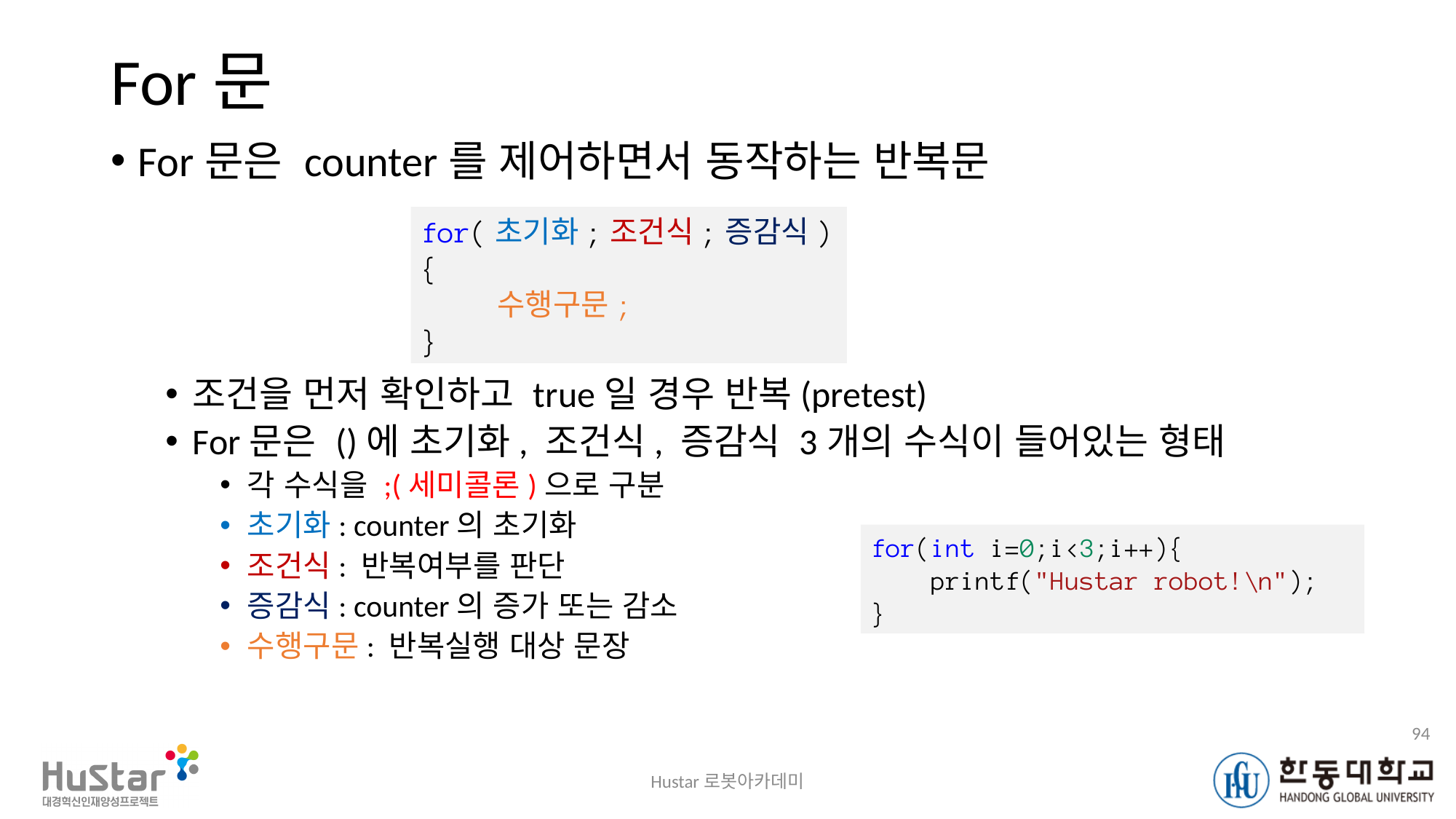

# For문
For문은 counter를 제어하면서 동작하는 반복문

조건을 먼저 확인하고 true일 경우 반복(pretest)
For문은 ()에 초기화, 조건식, 증감식 3개의 수식이 들어있는 형태
각 수식을 ;(세미콜론)으로 구분
초기화: counter의 초기화
조건식: 반복여부를 판단
증감식: counter의 증가 또는 감소
수행구문: 반복실행 대상 문장

for(초기화;조건식;증감식){
        수행구문;
}
for(int i=0;i<3;i++){
    printf("Hustar robot!\n");
}
94
Hustar로봇아카데미